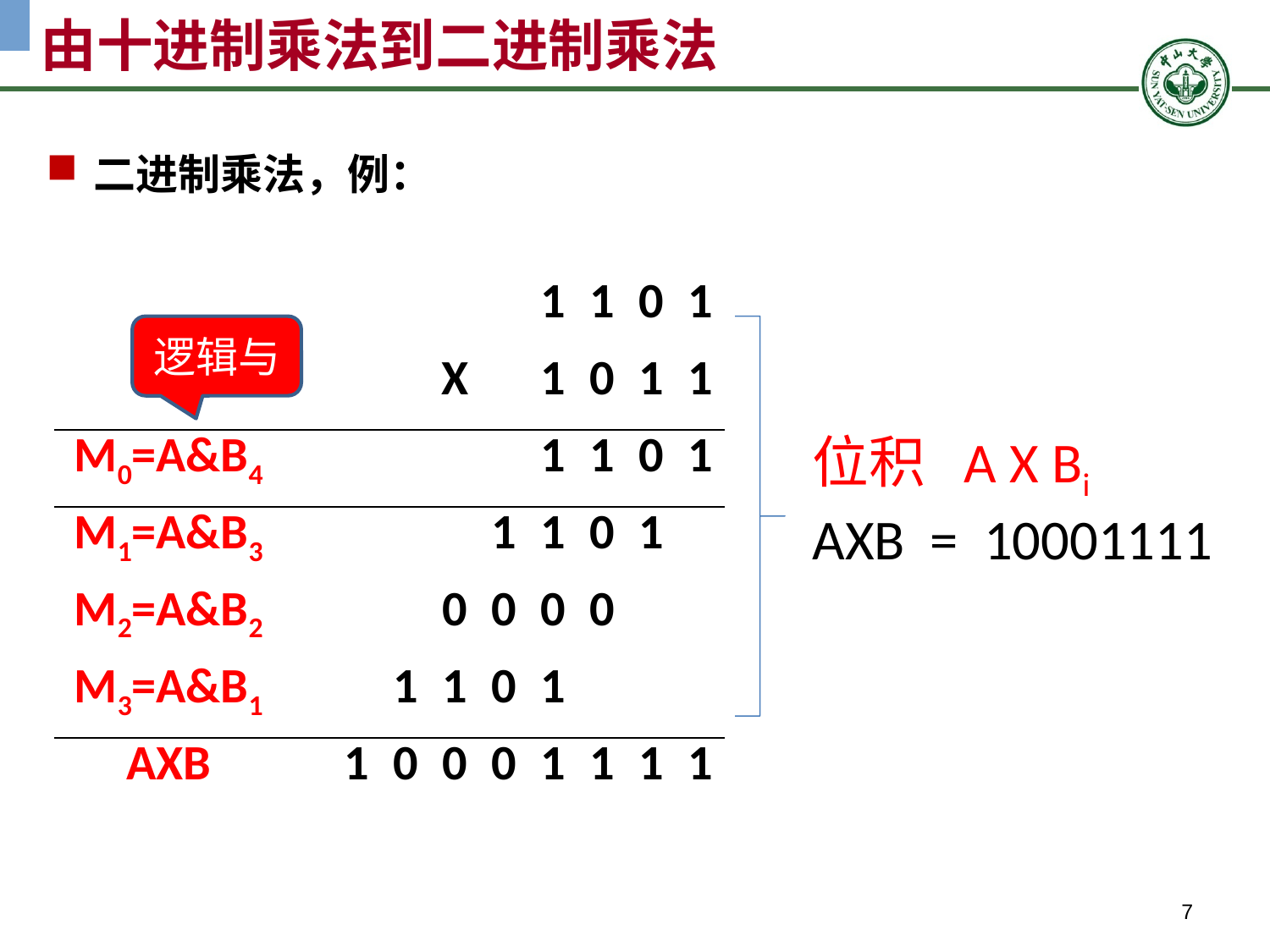

# 由十进制乘法到二进制乘法
二进制乘法，例：
无符号数乘法
|  |  |  |  |  |  | 1 | 1 | 0 | 1 |
| --- | --- | --- | --- | --- | --- | --- | --- | --- | --- |
|  |  |  |  | X |  | 1 | 0 | 1 | 1 |
| M0=A&B4 |  |  |  |  |  | 1 | 1 | 0 | 1 |
| M1=A&B3 |  |  |  |  | 1 | 1 | 0 | 1 |  |
| M2=A&B2 |  |  |  | 0 | 0 | 0 | 0 |  |  |
| M3=A&B1 |  |  | 1 | 1 | 0 | 1 |  |  |  |
| AXB |  | 1 | 0 | 0 | 0 | 1 | 1 | 1 | 1 |
逻辑与

|  |  |  |  |  | 1 | 1 | 1 | 0 | 1 |
| --- | --- | --- | --- | --- | --- | --- | --- | --- | --- |
|  |  |  |  | X | 0 | 1 | 0 | 1 | 1 |
| M0=A&&B0 |  |  |  |  |  | 1 | 1 | 0 | 1 |
| M1=A&&B1 |  |  |  |  | 1 | 1 | 0 | 1 |  |
| M2=A&&B2 |  |  |  | 0 | 0 | 0 | 0 |  |  |
| M3=A&&B3 |  |  | 1 | 1 | 0 | 1 |  |  |  |
|  | ？ | ？ | ？ | ？ | ？ | ？ | ？ | ？ | ？ |
|  |  |  |  |  | 1 | 1 | 1 | 0 | 1 |
| --- | --- | --- | --- | --- | --- | --- | --- | --- | --- |
|  |  |  |  | X | 0 | 1 | 0 | 1 | 1 |
| M0=A&&B0 |  |  |  |  |  | 1 | 1 | 0 | 1 |
| M1=A&&B1 |  |  |  |  | 1 | 1 | 0 | 1 |  |
| M2=A&&B2 |  |  |  | 0 | 0 | 0 | 0 |  |  |
| M3=A&&B3 |  |  | 1 | 1 | 0 | 1 |  |  |  |
|  | 1 | 1 | 0 | 0 | 0 | 1 | 1 | 1 | 1 |
位积  A X Bi
AXB  =  10001111
位积  A X Bi
AXB  = 110001111
位积  A X Bi
AXB  =  ?????????

有符号怎么办？
符号异或，数值位绝对值相乘